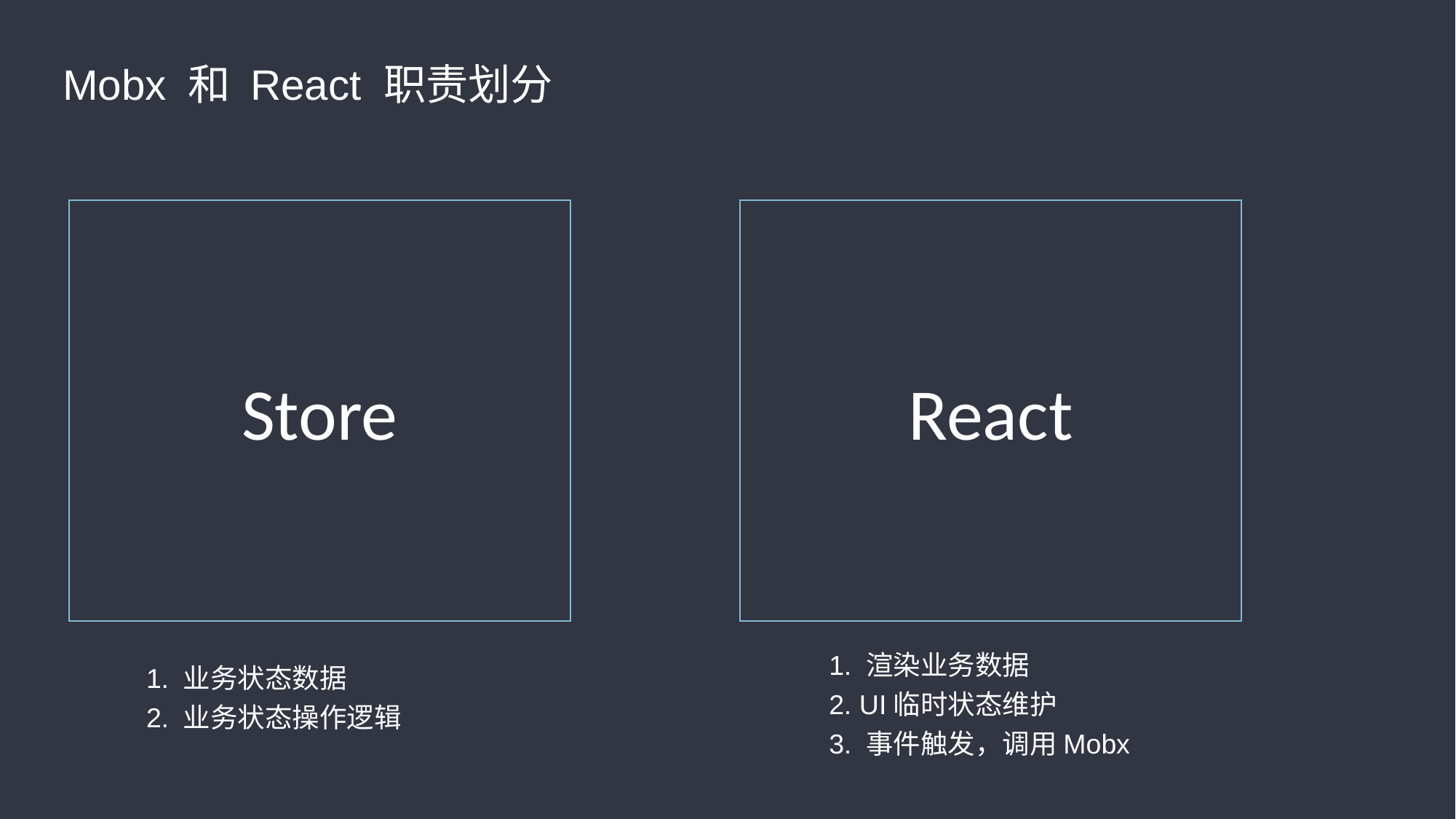

Mobx 和 React 职责划分
Store
React
1. 渲染业务数据
2. UI临时状态维护
3. 事件触发，调用Mobx
1. 业务状态数据
2. 业务状态操作逻辑